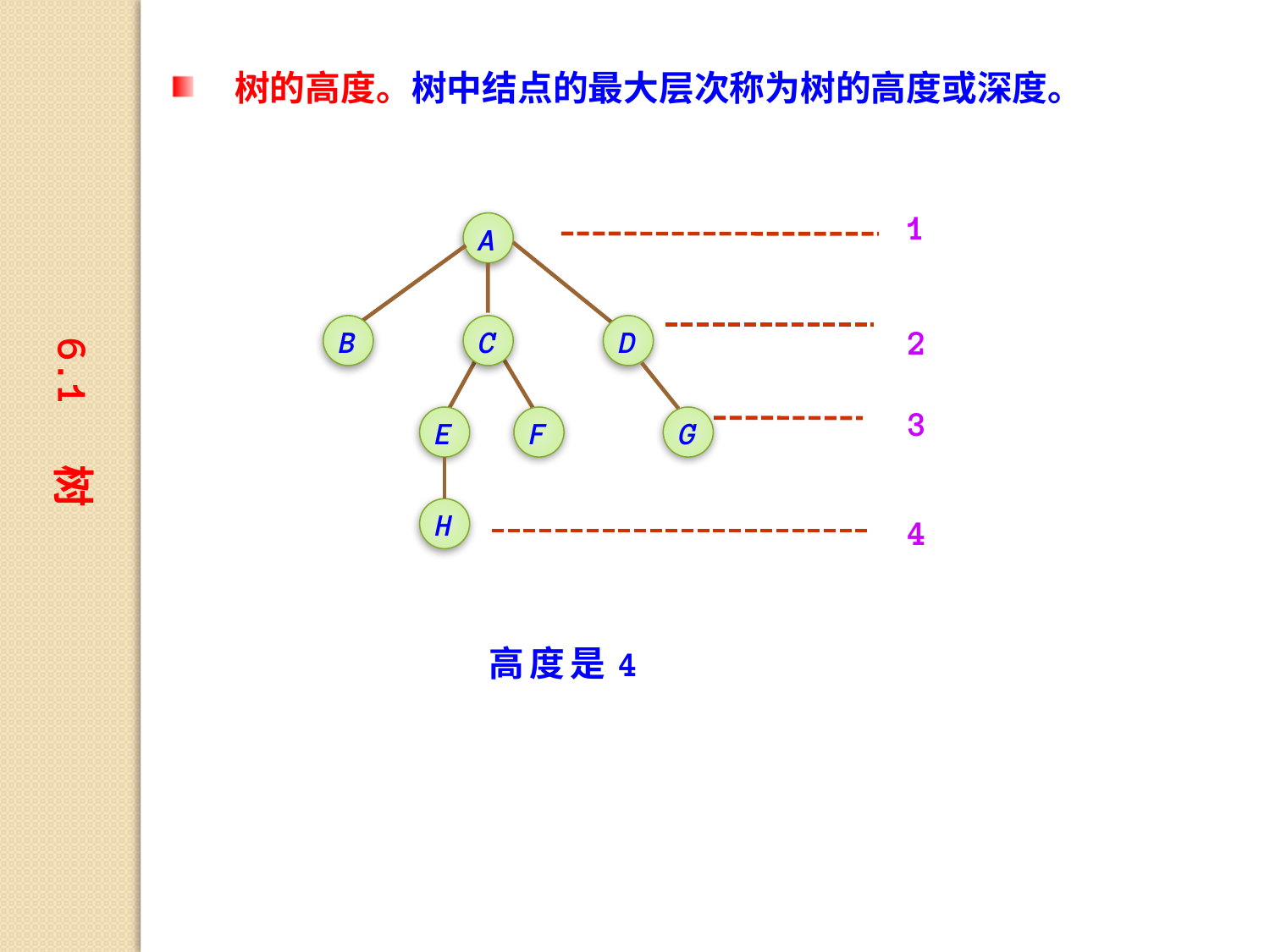

树的高度。树中结点的最大层次称为树的高度或深度。
1
A

B
C
D

E
F
G
H
2
6.1  树
3
4
高度是4